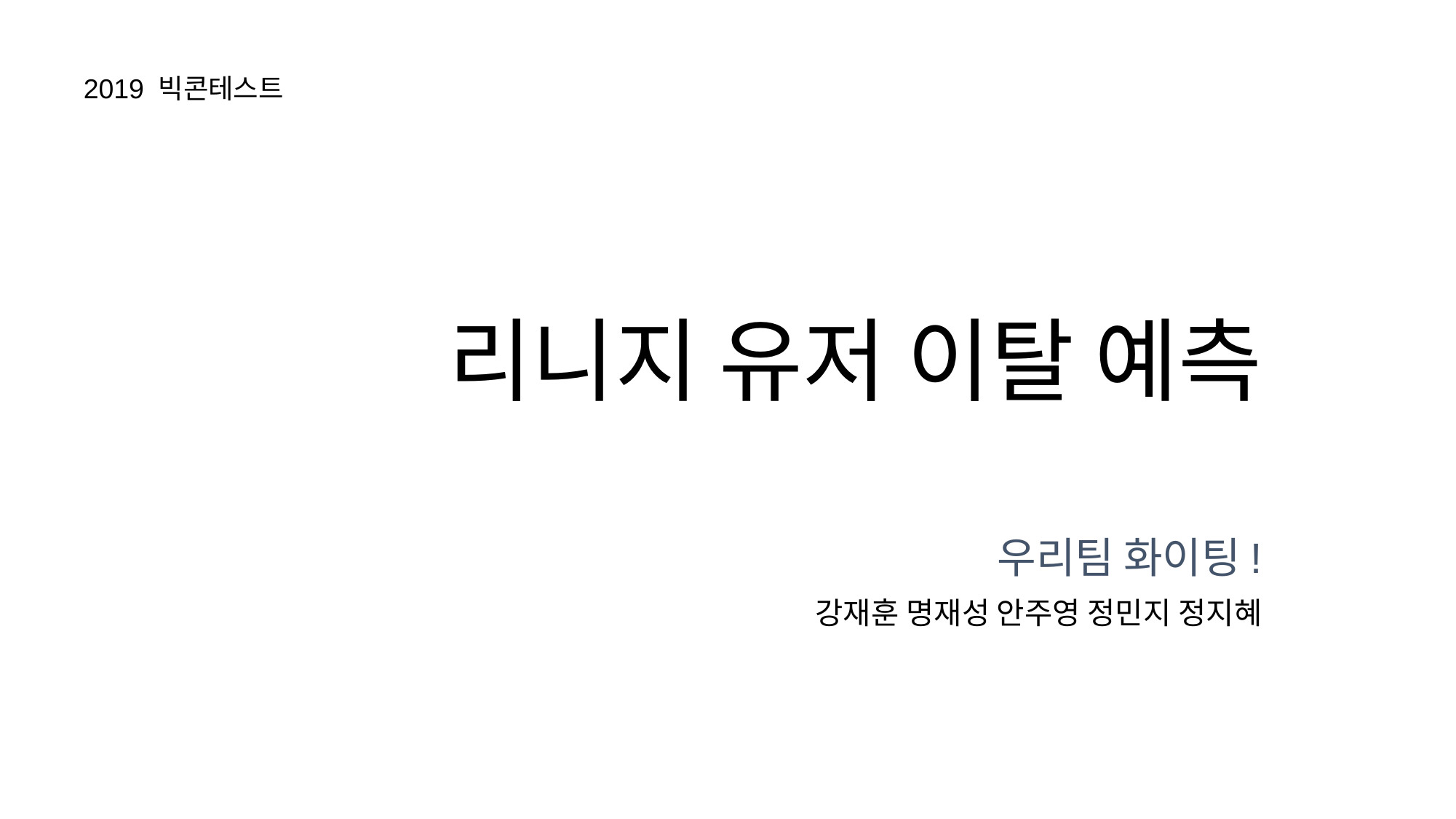

2019 빅콘테스트
# 리니지 유저 이탈 예측
우리팀 화이팅!
강재훈 명재성 안주영 정민지 정지혜